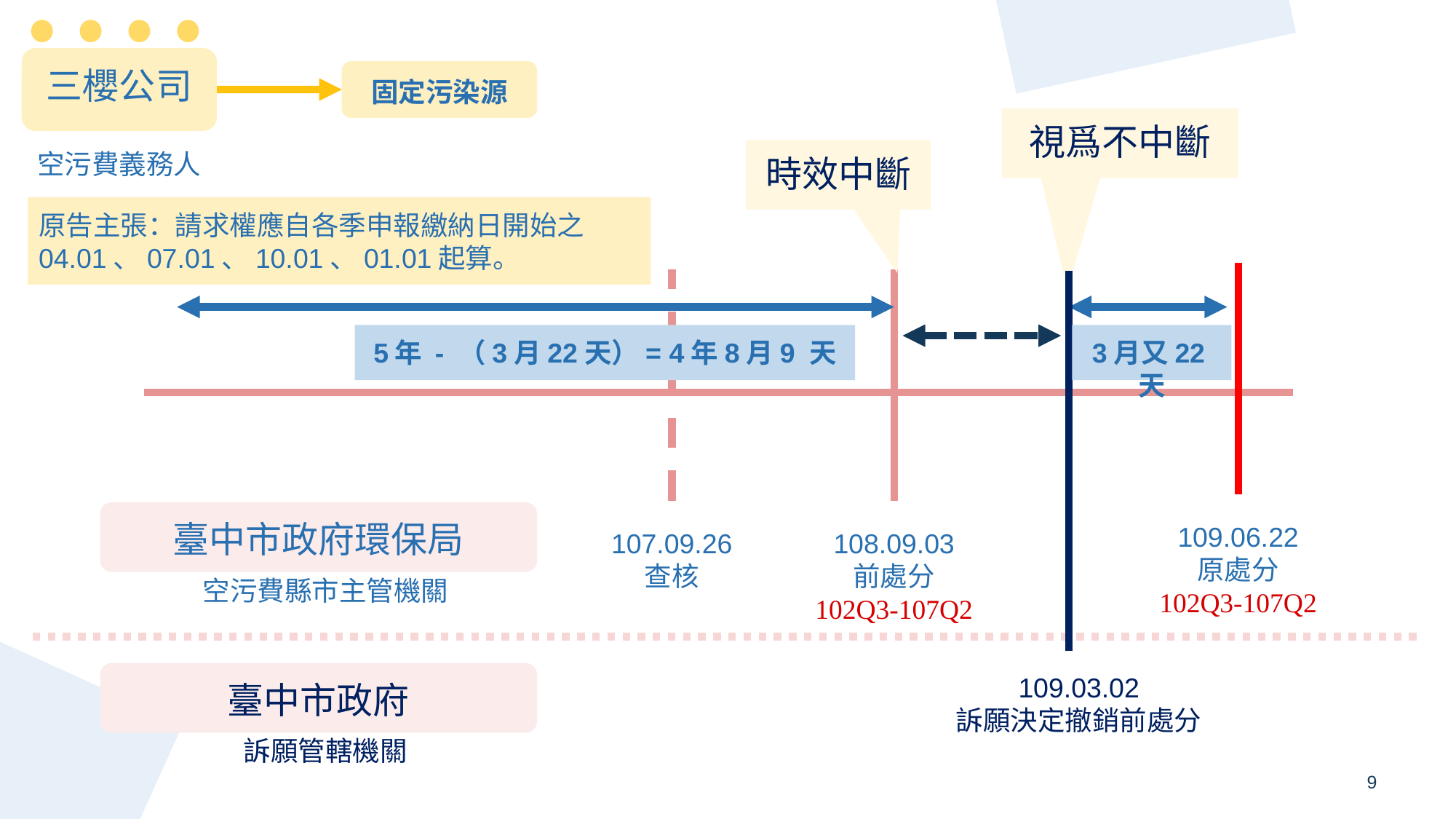

三櫻公司
固定污染源
空污費義務人
視爲不中斷
時效中斷
原告主張：請求權應自各季申報繳納日開始之04.01、07.01、10.01、01.01起算。
5年 - （3月22天）= 4年8月9 天
3月又22天
臺中市政府環保局
109.06.22
原處分
102Q3-107Q2
107.09.26
查核
108.09.03
前處分
102Q3-107Q2
空污費縣市主管機關
109.03.02
訴願決定撤銷前處分
臺中市政府
訴願管轄機關